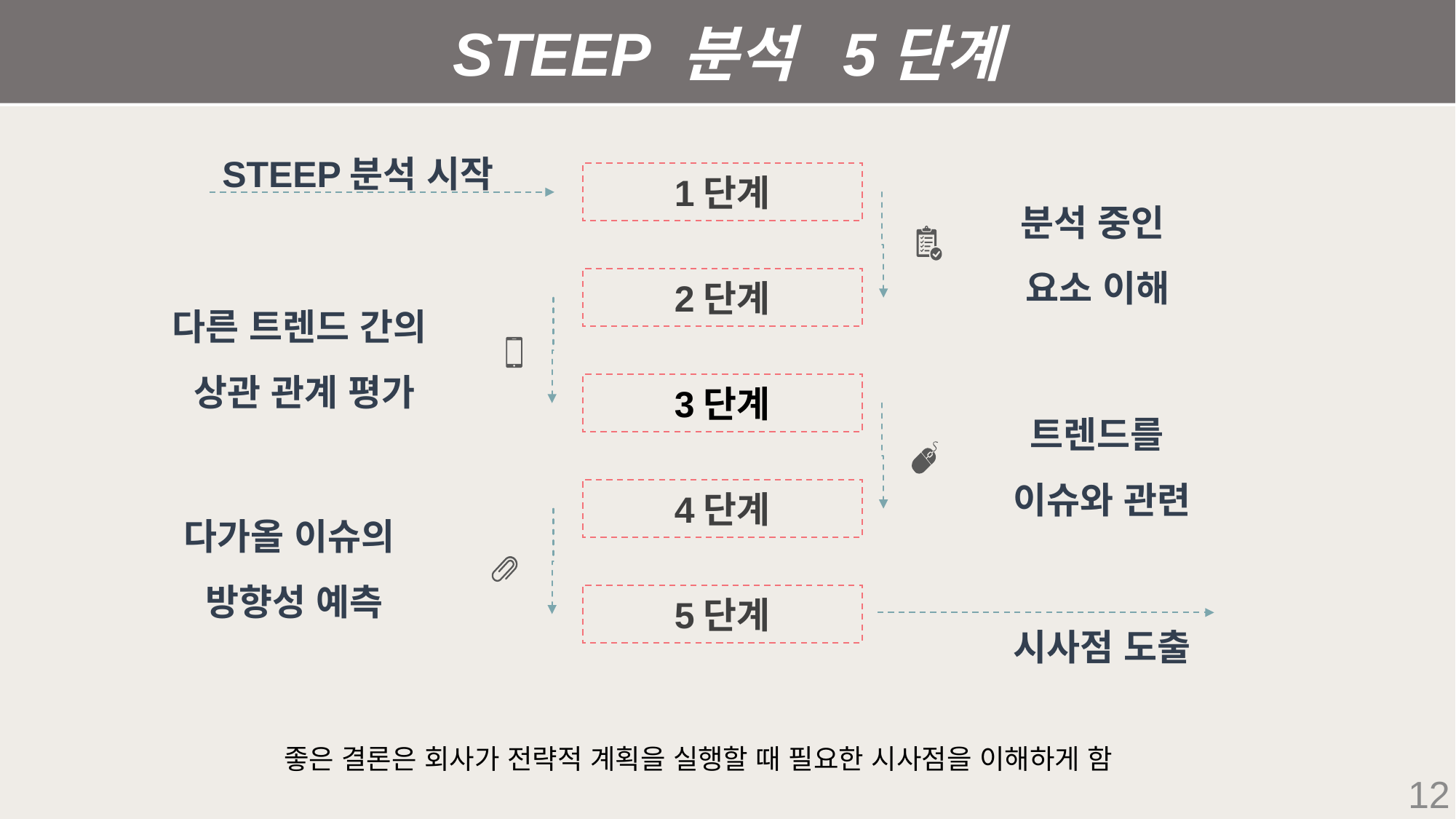

STEEP 분석  5단계
STEEP분석 시작
1단계
분석 중인
요소 이해

2단계
다른 트렌드 간의
상관 관계 평가

3단계
트렌드를
이슈와 관련

4단계
다가올 이슈의
방향성 예측

5단계
시사점 도출
좋은 결론은 회사가 전략적 계획을 실행할 때 필요한 시사점을 이해하게 함
12